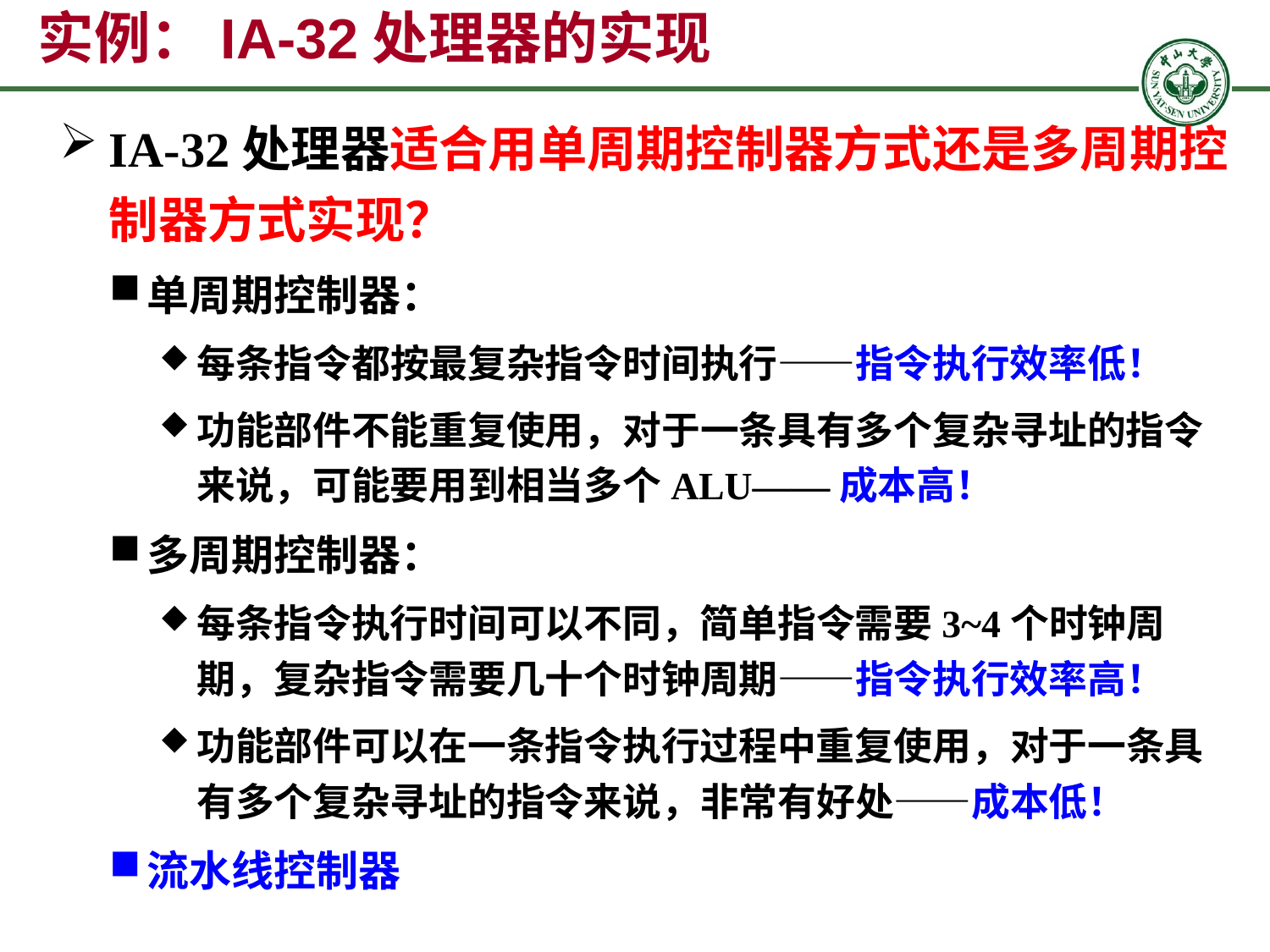

# 实例：IA-32处理器的实现
IA-32处理器适合用单周期控制器方式还是多周期控制器方式实现？
单周期控制器：
每条指令都按最复杂指令时间执行——指令执行效率低！
功能部件不能重复使用，对于一条具有多个复杂寻址的指令来说，可能要用到相当多个ALU——成本高！
多周期控制器：
每条指令执行时间可以不同，简单指令需要3~4个时钟周期，复杂指令需要几十个时钟周期——指令执行效率高！
功能部件可以在一条指令执行过程中重复使用，对于一条具有多个复杂寻址的指令来说，非常有好处——成本低！
流水线控制器